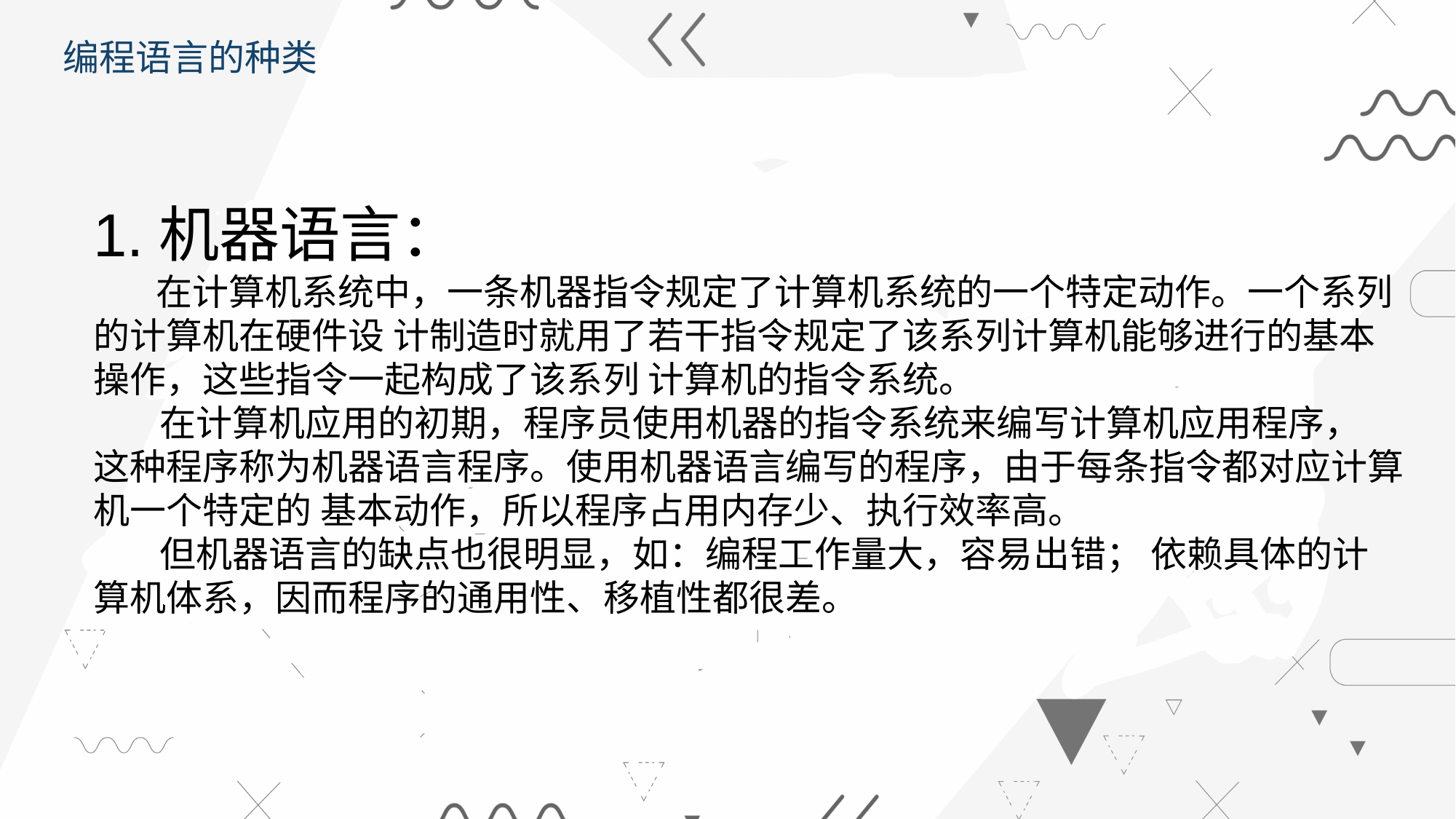

编程语言的种类
1.机器语言：
         在计算机系统中，一条机器指令规定了计算机系统的一个特定动作。一个系列的计算机在硬件设 计制造时就用了若干指令规定了该系列计算机能够进行的基本操作，这些指令一起构成了该系列 计算机的指令系统。
       在计算机应用的初期，程序员使用机器的指令系统来编写计算机应用程序， 这种程序称为机器语言程序。使用机器语言编写的程序，由于每条指令都对应计算机一个特定的 基本动作，所以程序占用内存少、执行效率高。
       但机器语言的缺点也很明显，如：编程工作量大，容易出错； 依赖具体的计算机体系，因而程序的通用性、移植性都很差。